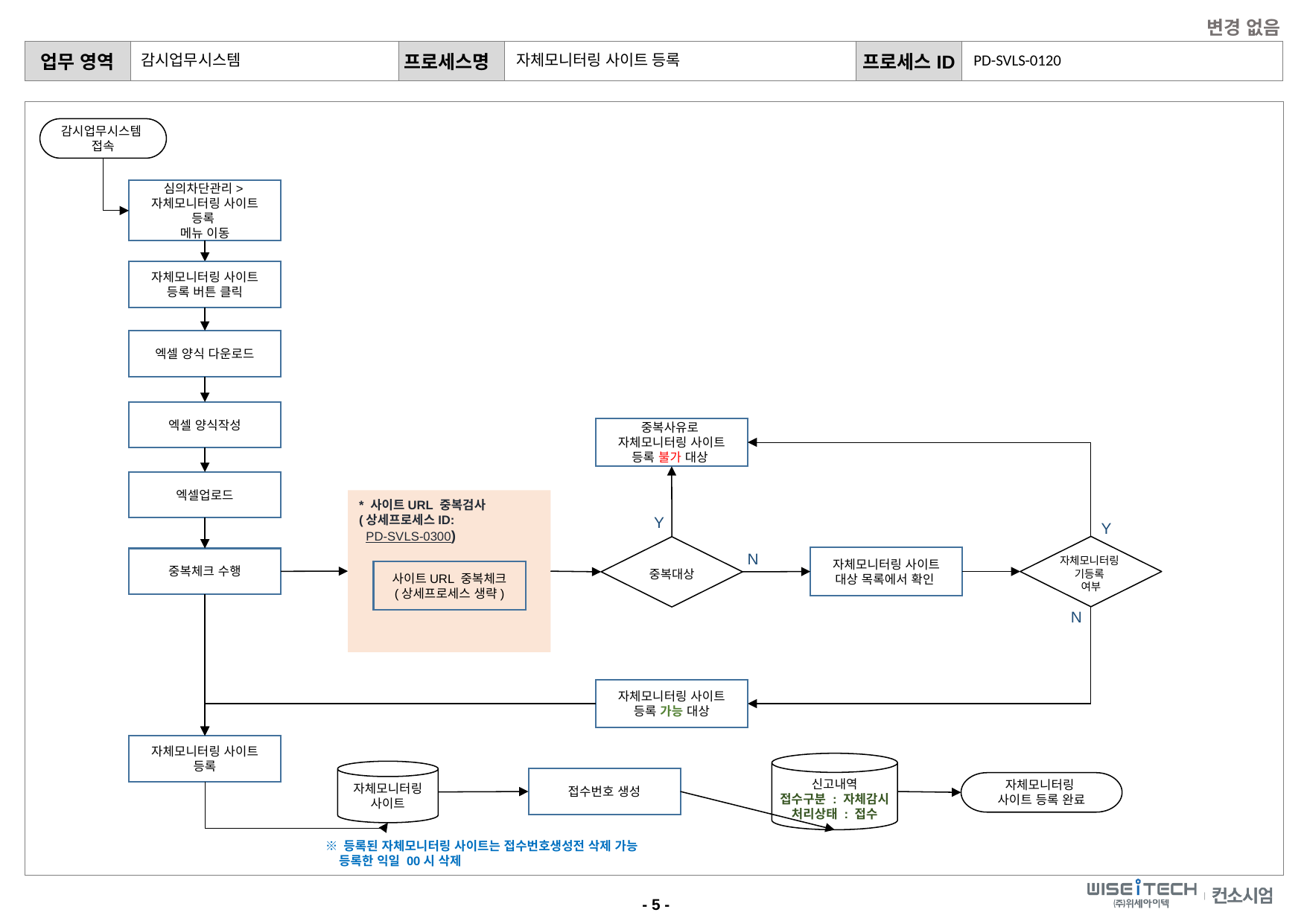

변경 없음
PD-SVLS-0120
감시업무시스템
자체모니터링 사이트 등록
감시업무시스템
접속
심의차단관리>자체모니터링 사이트 등록
메뉴 이동
자체모니터링 사이트 등록 버튼 클릭
엑셀 양식 다운로드
엑셀 양식작성
중복사유로
자체모니터링 사이트 등록 불가 대상
엑셀업로드

* 사이트URL 중복검사
(상세프로세스ID:
  PD-SVLS-0300)
Y
Y
자체모니터링
기등록
여부
중복대상
N
자체모니터링 사이트 대상 목록에서 확인
중복체크 수행
사이트URL 중복체크
(상세프로세스 생략)
N
자체모니터링 사이트 등록 가능 대상
자체모니터링 사이트 등록
신고내역
접수구분 : 자체감시
처리상태 : 접수
자체모니터링
사이트
접수번호 생성
자체모니터링
사이트 등록 완료
※ 등록된 자체모니터링 사이트는 접수번호생성전 삭제 가능
   등록한 익일 00시 삭제